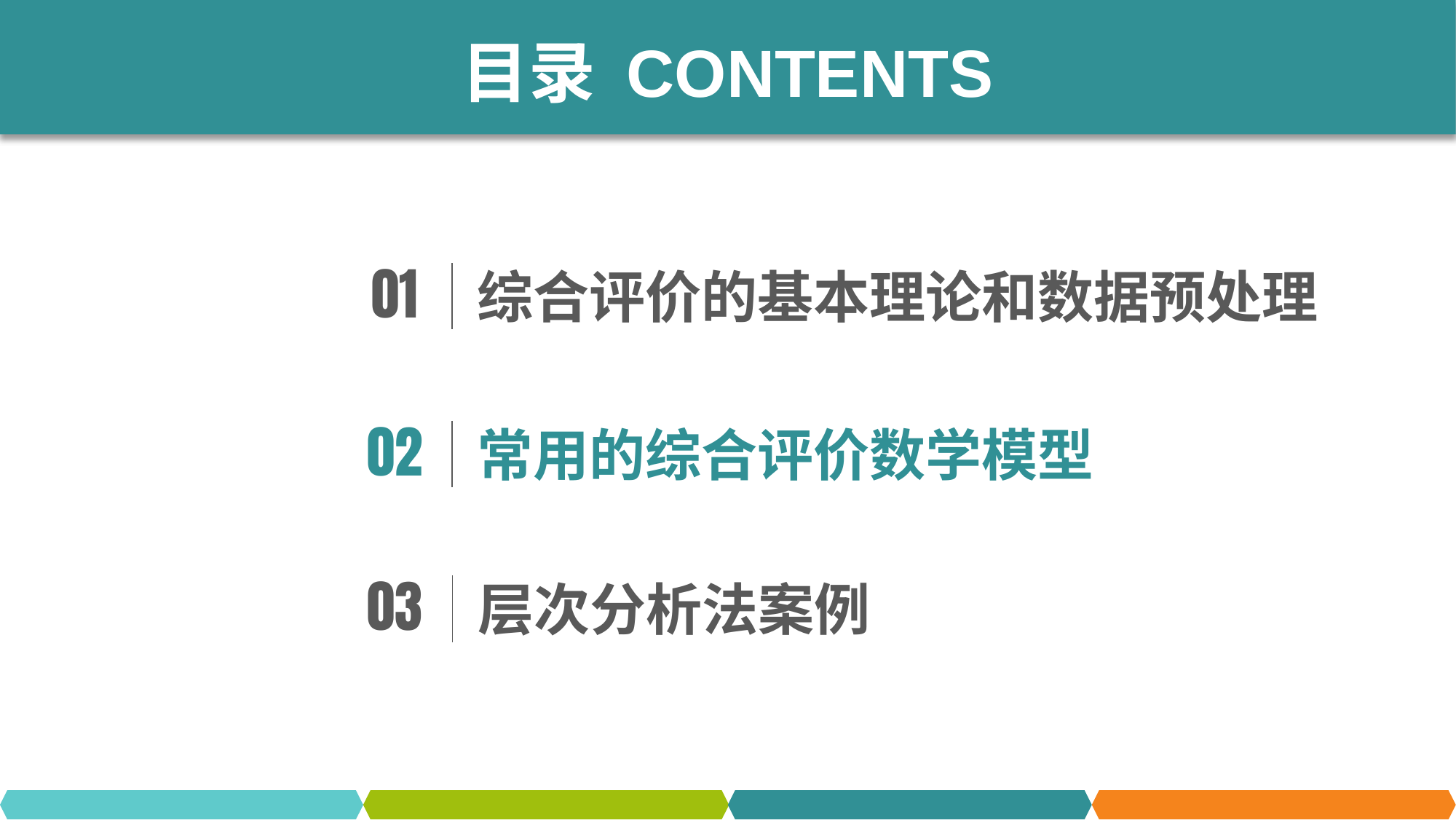

目录 CONTENTS
01
综合评价的基本理论和数据预处理
02
常用的综合评价数学模型
03
层次分析法案例